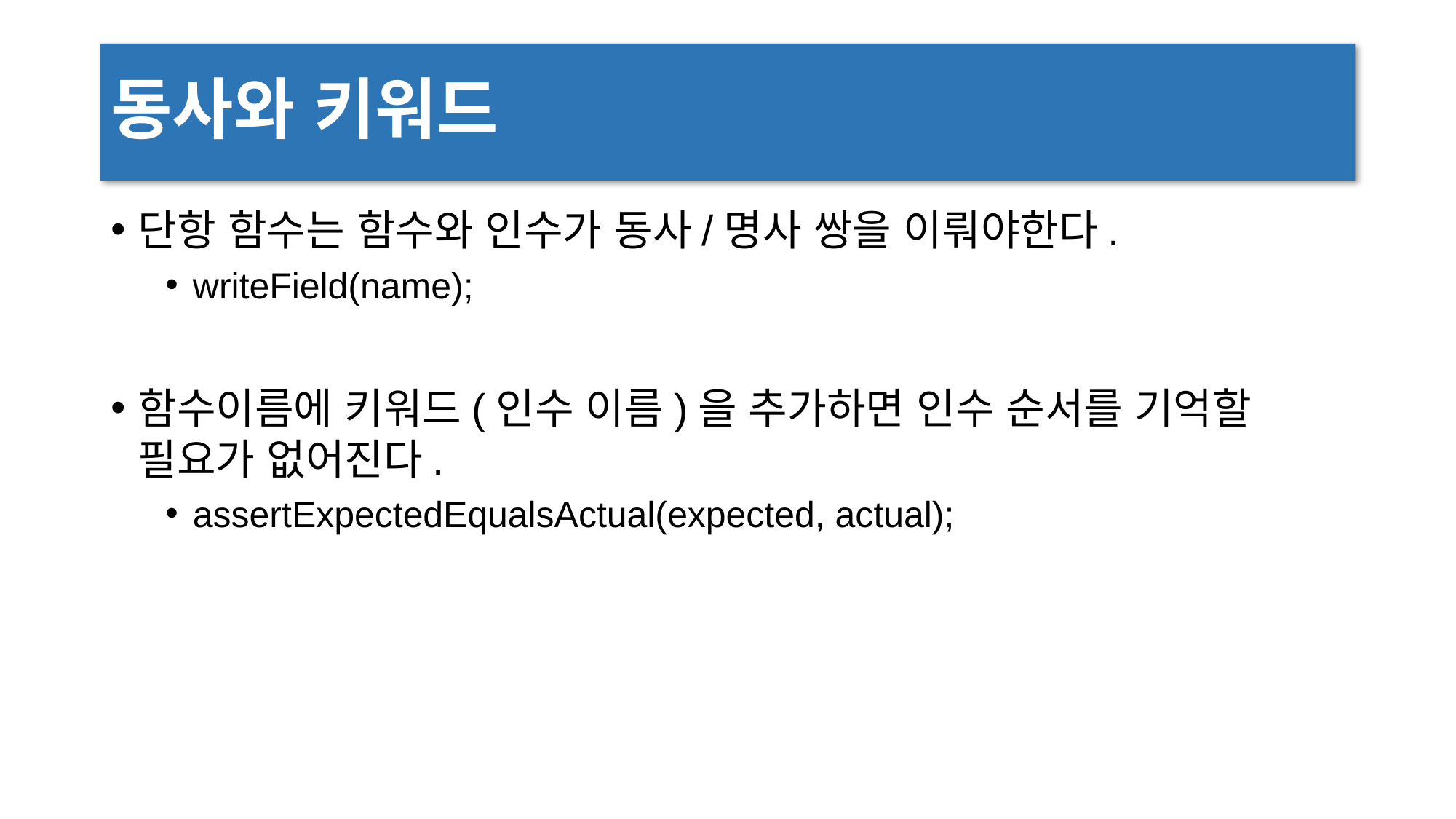

# 동사와 키워드
단항 함수는 함수와 인수가 동사/명사 쌍을 이뤄야한다.
writeField(name);

함수이름에 키워드(인수 이름)을 추가하면 인수 순서를 기억할 필요가 없어진다.
assertExpectedEqualsActual(expected, actual);